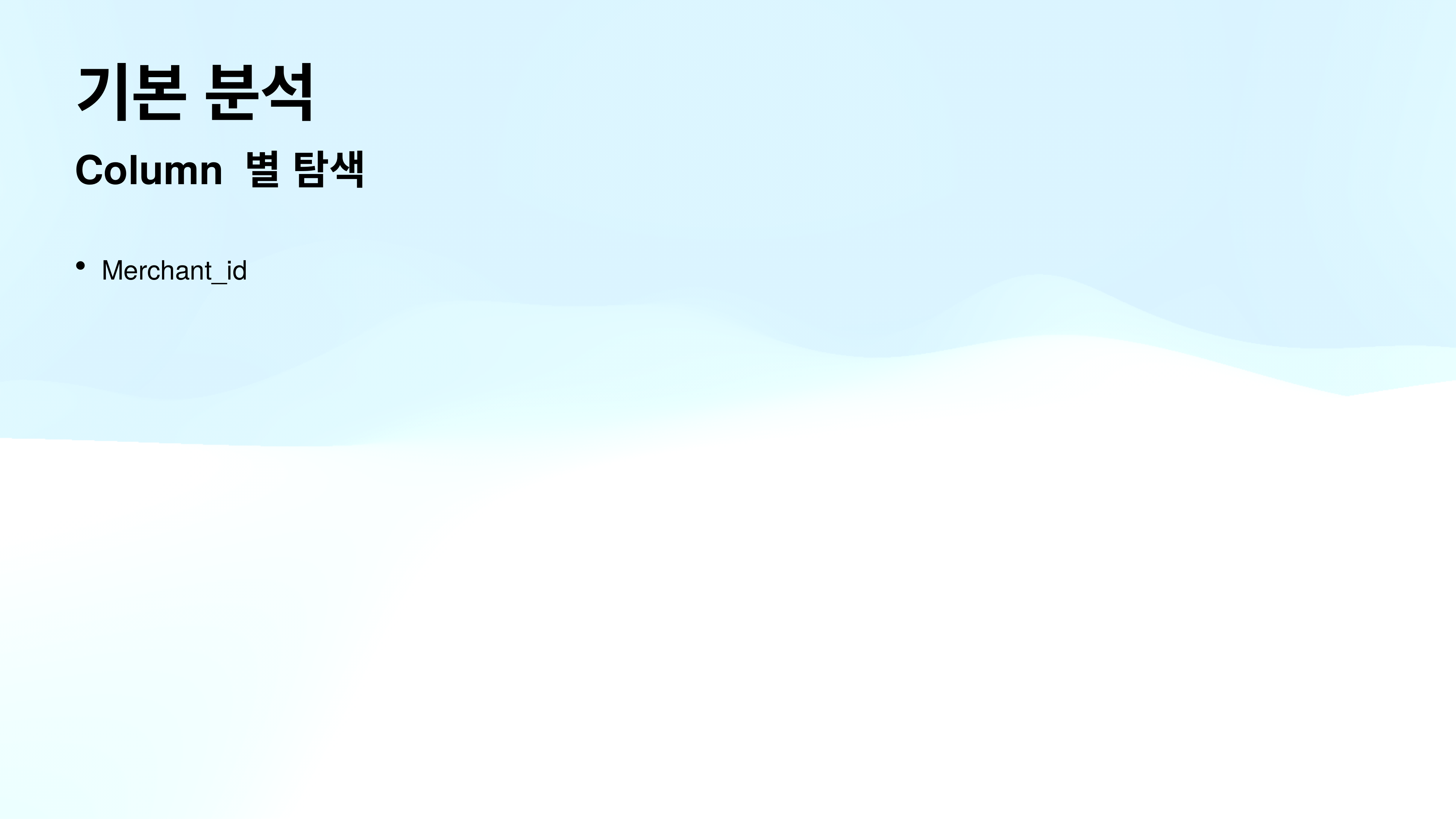

# 기본 분석
Column 별 탐색
Merchant_id